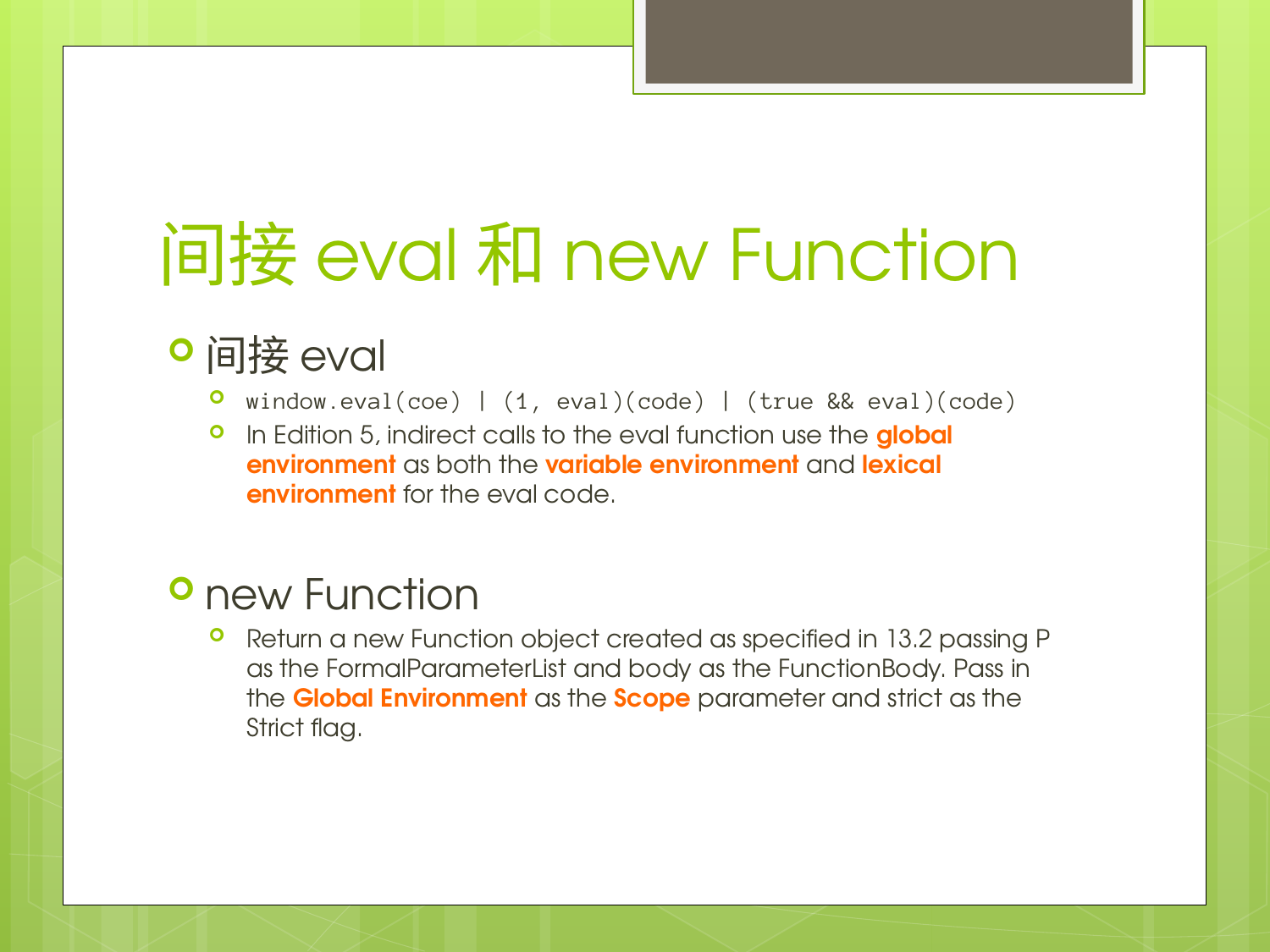

# 间接eval和new Function
间接eval
window.eval(coe) | (1, eval)(code) | (true && eval)(code)
In Edition 5, indirect calls to the eval function use the global environment as both the variable environment and lexical environment for the eval code.

new Function
Return a new Function object created as specified in 13.2 passing P as the FormalParameterList and body as the FunctionBody. Pass in the Global Environment as the Scope parameter and strict as the Strict flag.